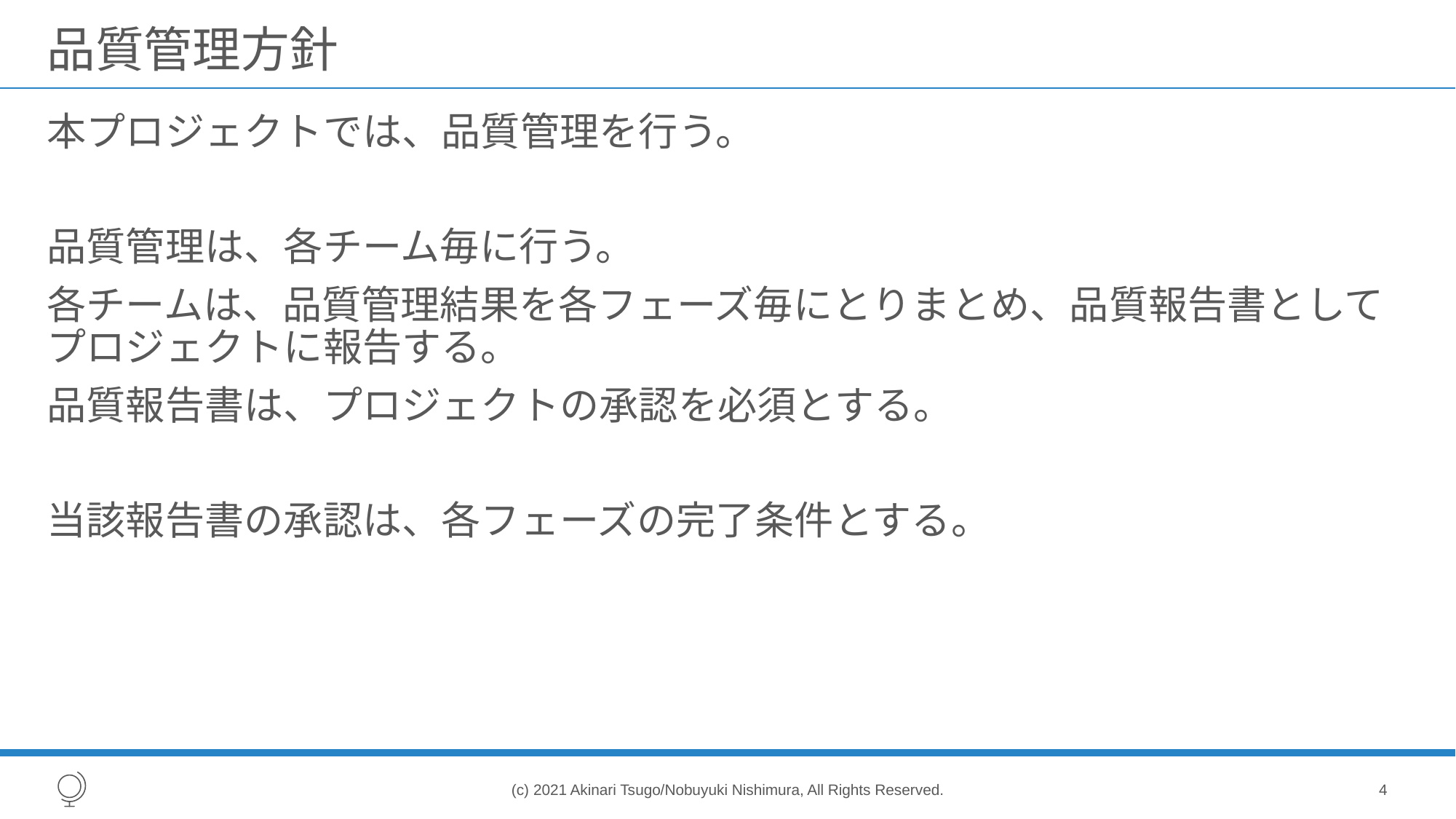

# 品質管理方針
本プロジェクトでは、品質管理を行う。

品質管理は、各チーム毎に行う。
各チームは、品質管理結果を各フェーズ毎にとりまとめ、品質報告書としてプロジェクトに報告する。
品質報告書は、プロジェクトの承認を必須とする。

当該報告書の承認は、各フェーズの完了条件とする。